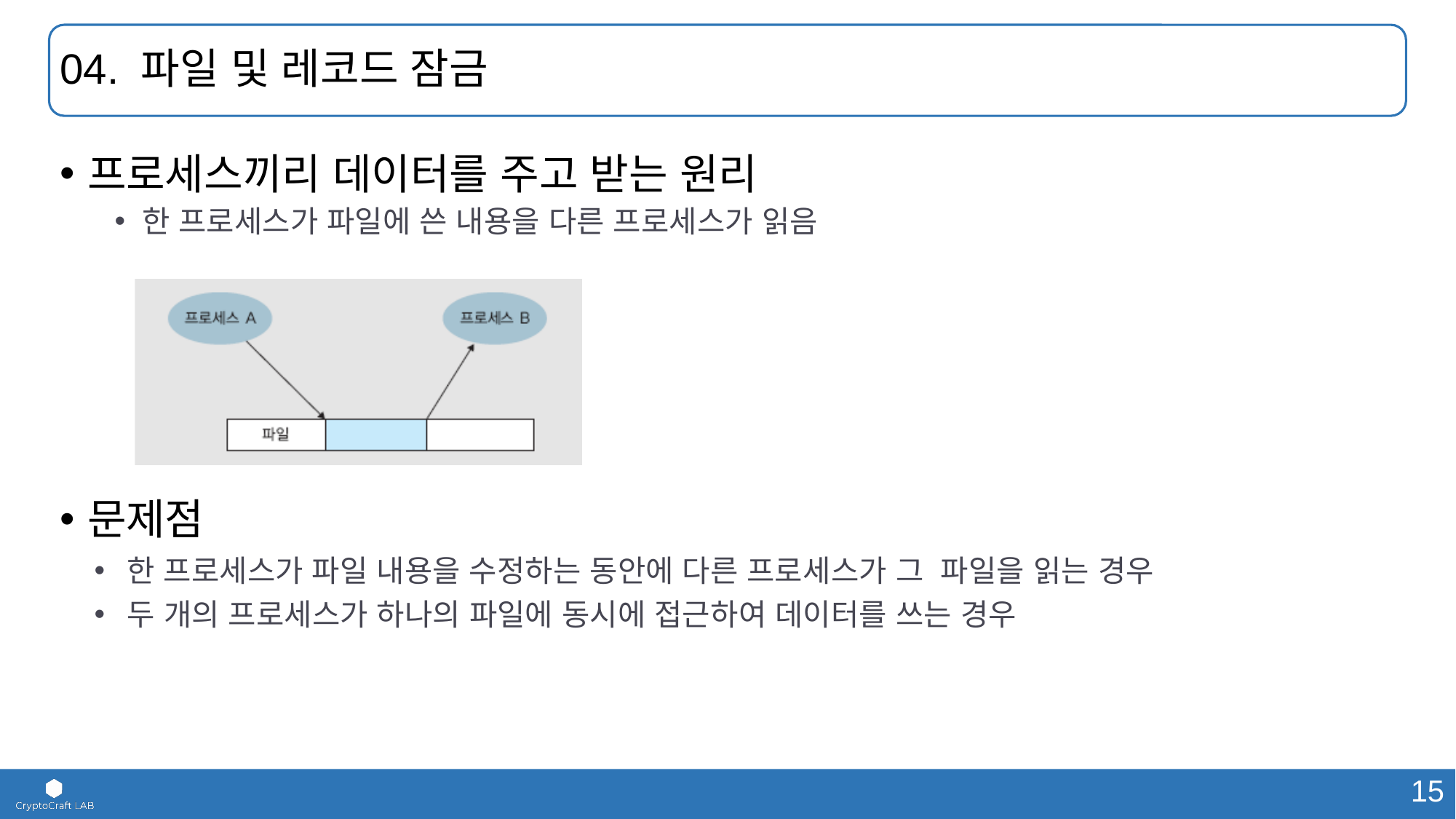

# 04. 파일 및 레코드 잠금
프로세스끼리 데이터를 주고 받는 원리
한 프로세스가 파일에 쓴 내용을 다른 프로세스가 읽음

문제점
한 프로세스가 파일 내용을 수정하는 동안에 다른 프로세스가 그  파일을 읽는 경우
두 개의 프로세스가 하나의 파일에 동시에 접근하여 데이터를 쓰는 경우